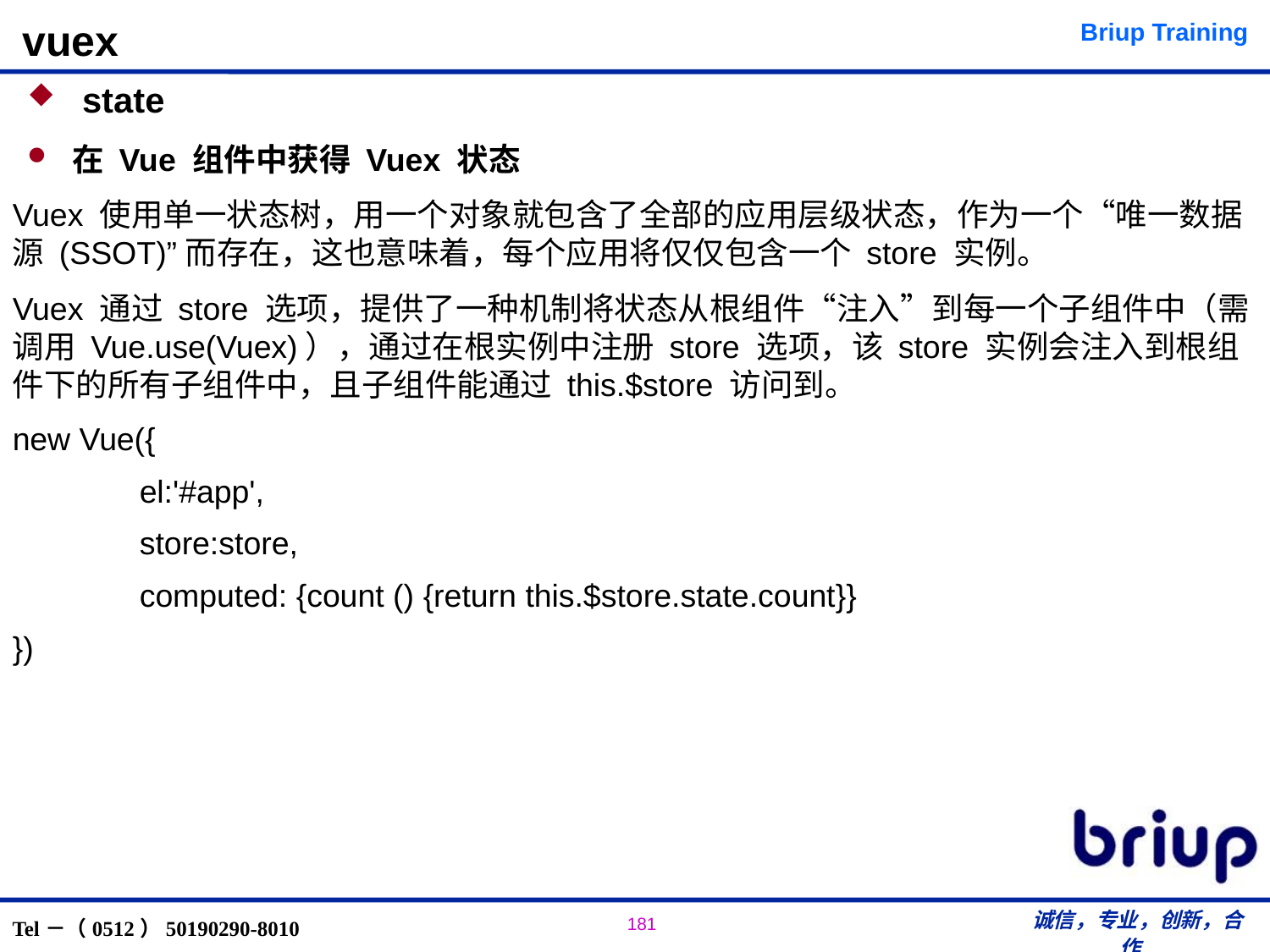

# vuex
 state
在 Vue 组件中获得 Vuex 状态
Vuex 使用单一状态树，用一个对象就包含了全部的应用层级状态，作为一个“唯一数据源 (SSOT)”而存在，这也意味着，每个应用将仅仅包含一个 store 实例。
Vuex 通过 store 选项，提供了一种机制将状态从根组件“注入”到每一个子组件中（需调用 Vue.use(Vuex)），通过在根实例中注册 store 选项，该 store 实例会注入到根组件下的所有子组件中，且子组件能通过 this.$store 访问到。
new Vue({
	el:'#app',
	store:store,
	computed: {count () {return this.$store.state.count}}
})